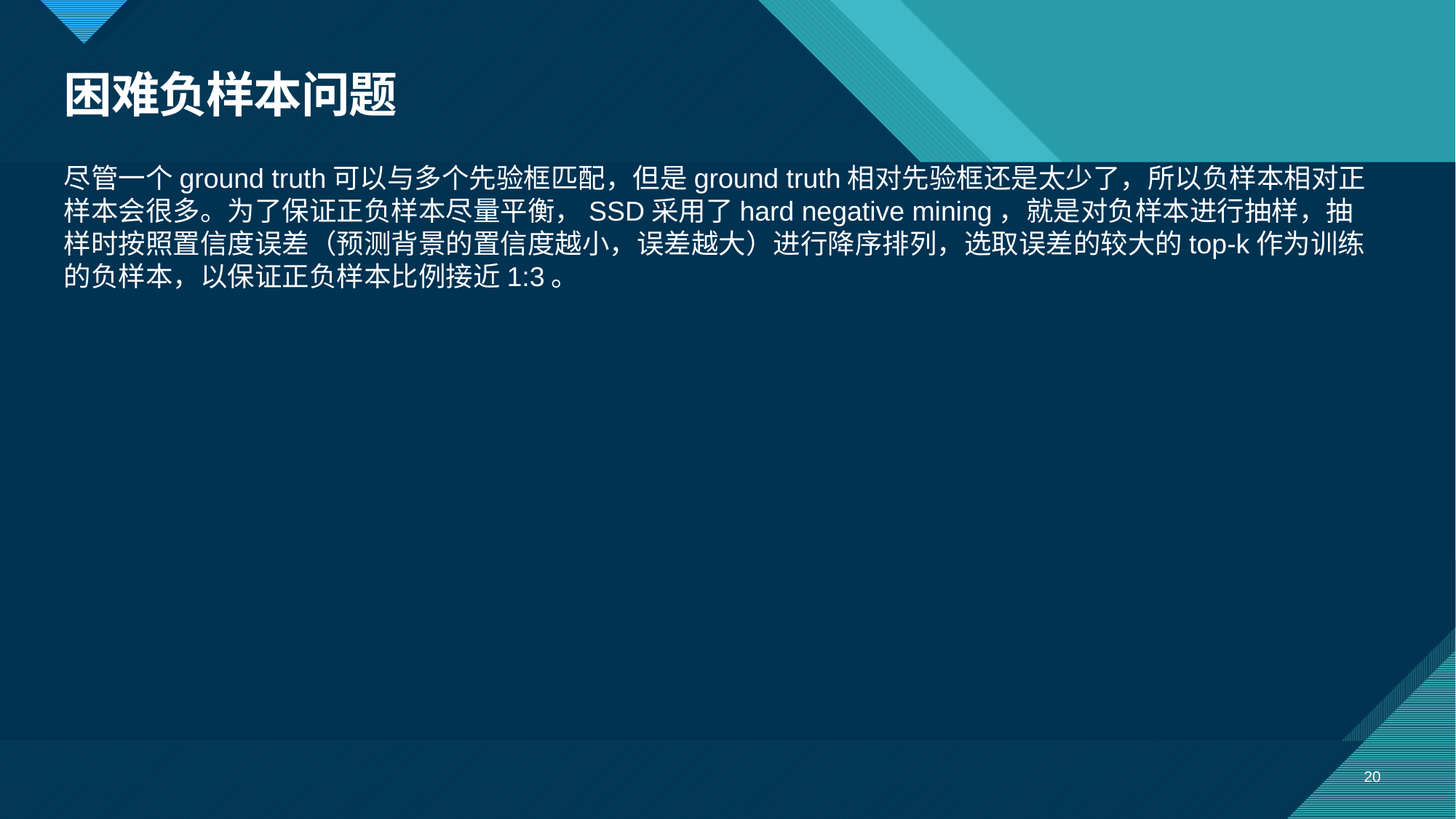

# 困难负样本问题
尽管一个ground truth可以与多个先验框匹配，但是ground truth相对先验框还是太少了，所以负样本相对正样本会很多。为了保证正负样本尽量平衡，SSD采用了hard negative mining，就是对负样本进行抽样，抽样时按照置信度误差（预测背景的置信度越小，误差越大）进行降序排列，选取误差的较大的top-k作为训练的负样本，以保证正负样本比例接近1:3。
20